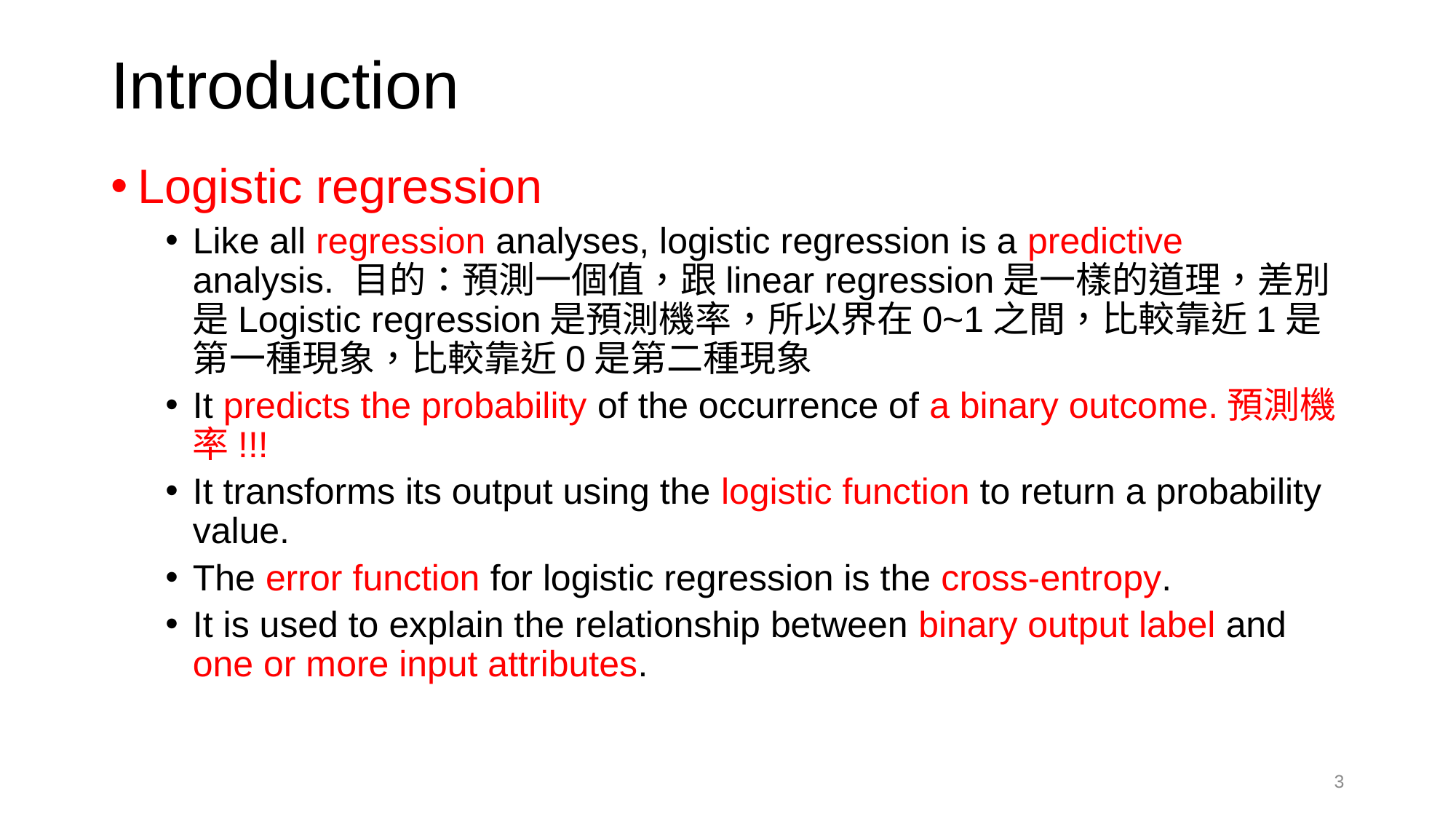

# Introduction
Logistic regression
Like all regression analyses, logistic regression is a predictive analysis. 目的：預測一個值，跟linear regression是一樣的道理，差別是Logistic regression是預測機率，所以界在0~1之間，比較靠近1是第一種現象，比較靠近0是第二種現象
It predicts the probability of the occurrence of a binary outcome.預測機率!!!
It transforms its output using the logistic function to return a probability value.
The error function for logistic regression is the cross-entropy.
It is used to explain the relationship between binary output label and one or more input attributes.
3